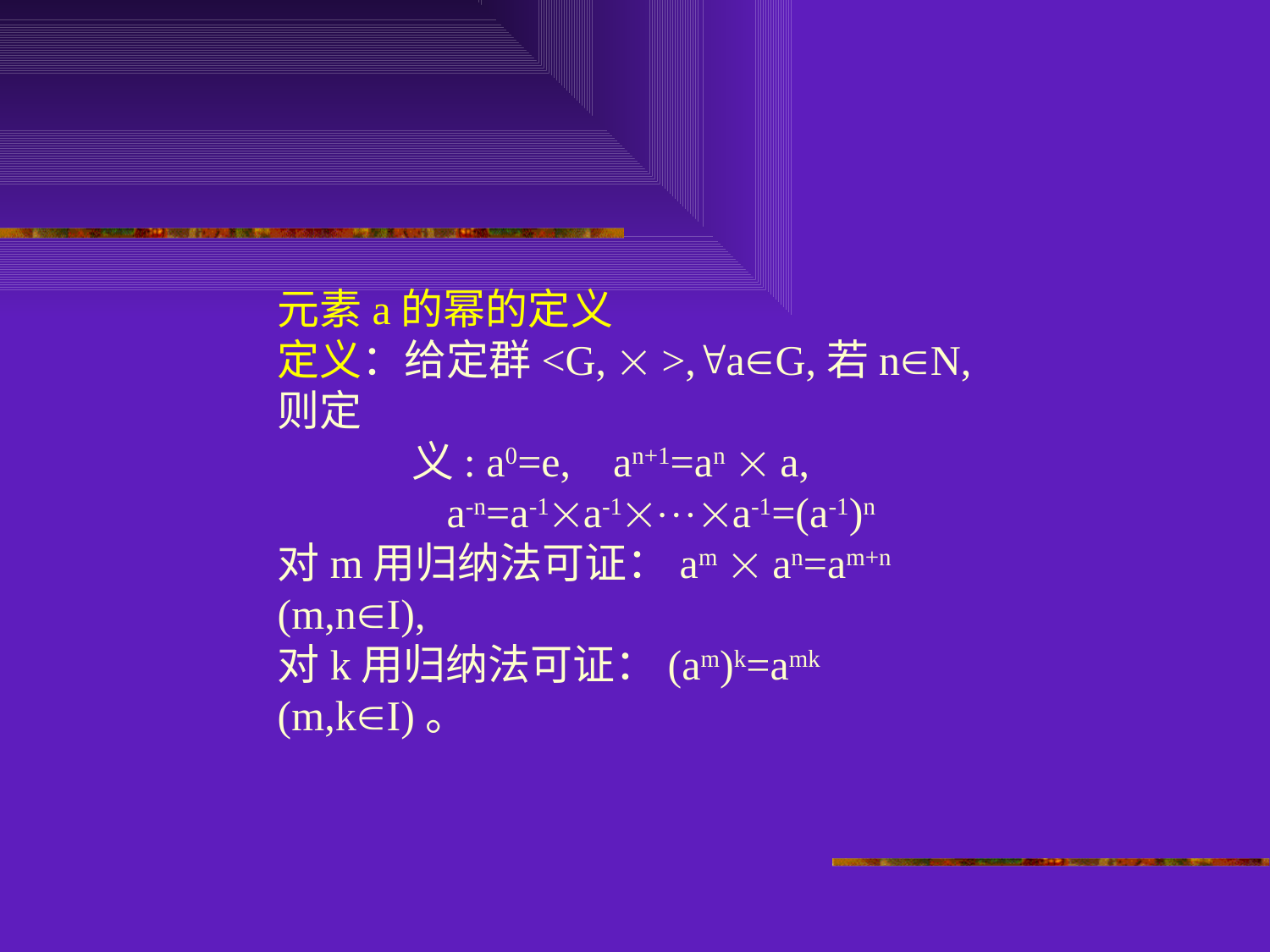

#

元素a的幂的定义
定义：给定群<G, × >,∀a∈G,若n∈N,则定
             义: a0=e,    an+1=an × a,
                a-n=a-1×a-1×…×a-1=(a-1)n
对m用归纳法可证：am × an=am+n   (m,n∈I),
对k用归纳法可证：(am)k=amk   (m,k∈I)。